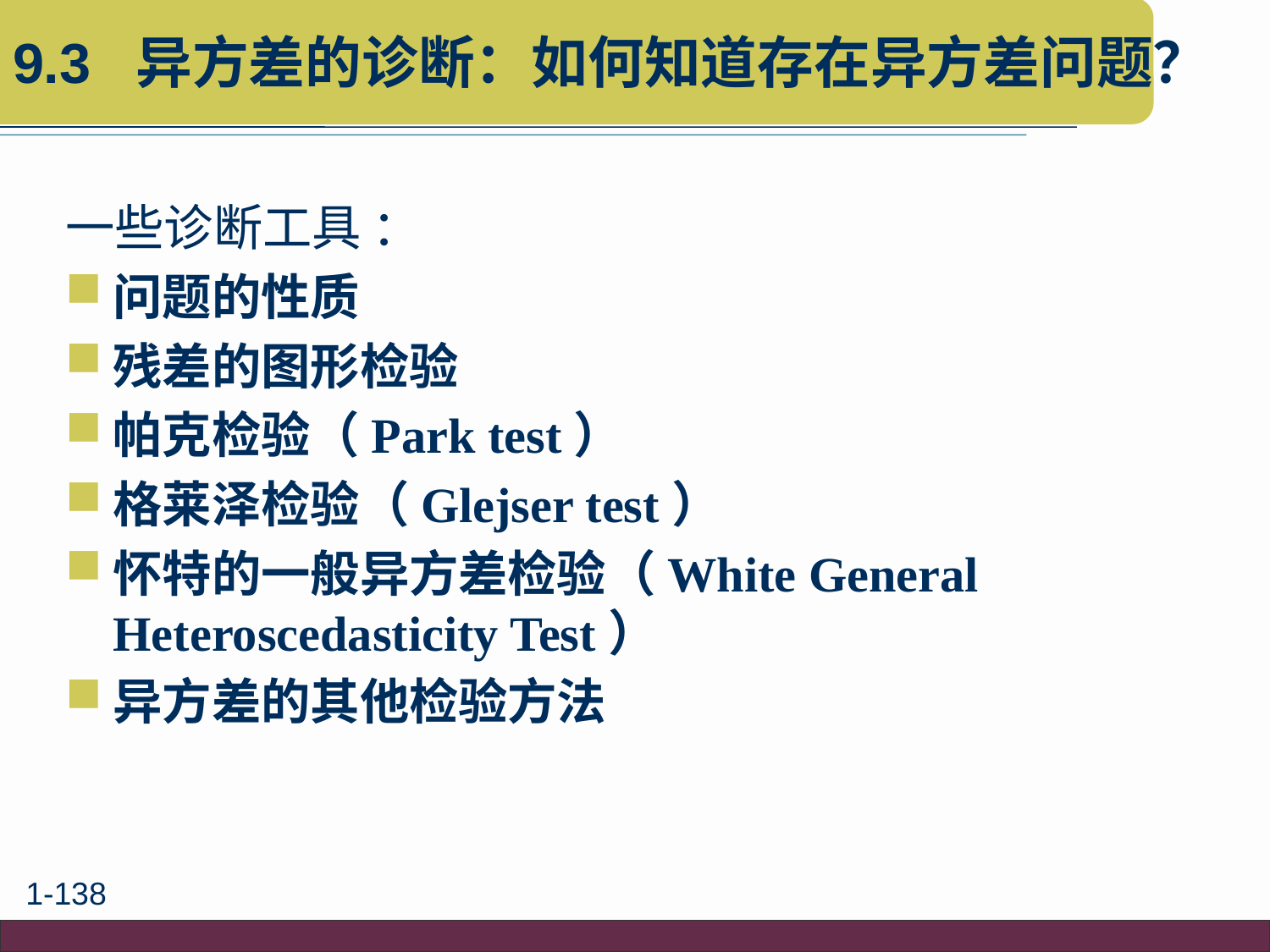

# 9.3  异方差的诊断：如何知道存在异方差问题？
一些诊断工具 ：
问题的性质
残差的图形检验
帕克检验（Park test）
格莱泽检验（Glejser test）
怀特的一般异方差检验（White General Heteroscedasticity Test）
异方差的其他检验方法